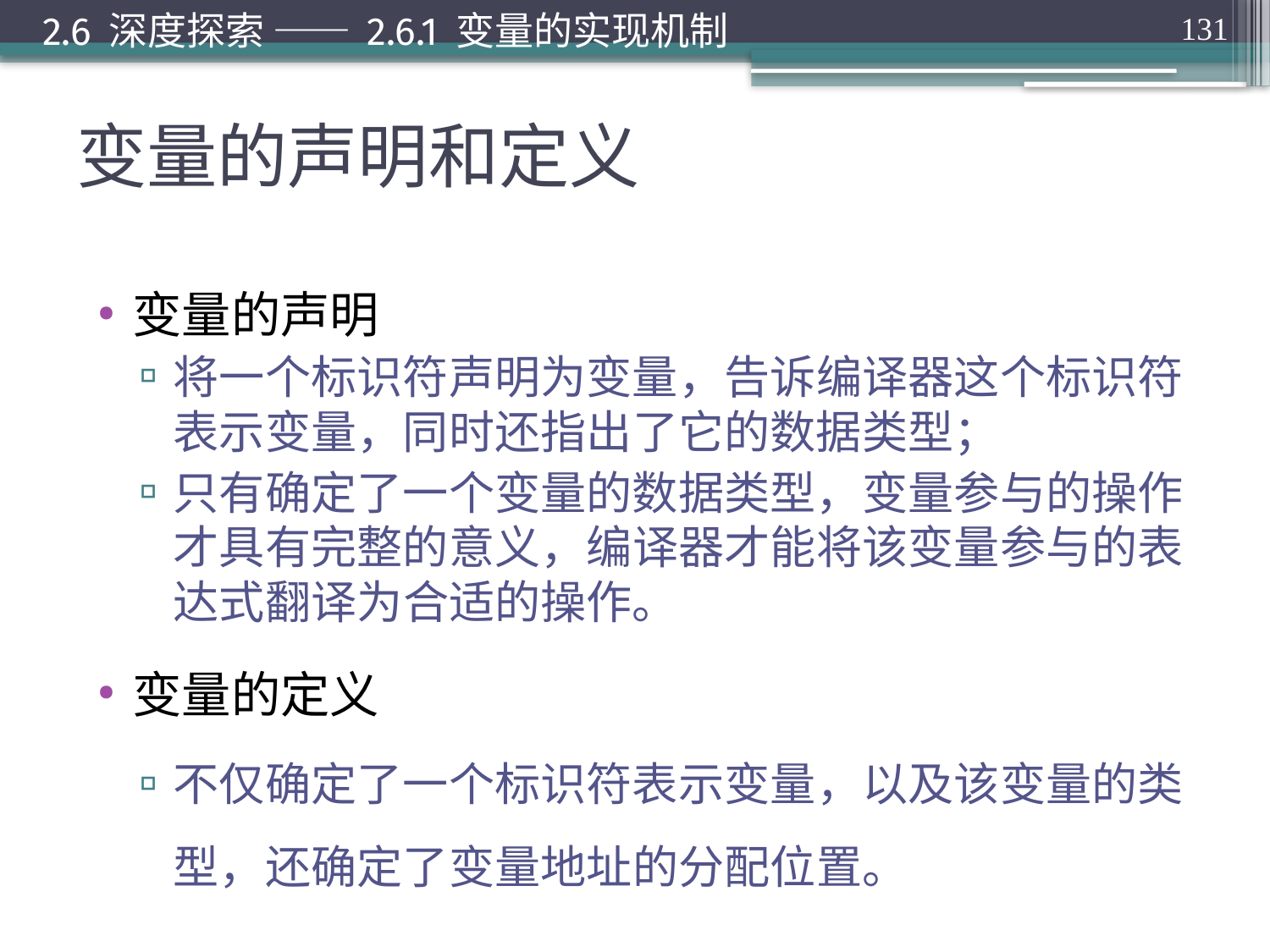

2.6 深度探索 —— 2.6.1 变量的实现机制
131
# 变量的声明和定义
变量的声明
将一个标识符声明为变量，告诉编译器这个标识符表示变量，同时还指出了它的数据类型；
只有确定了一个变量的数据类型，变量参与的操作才具有完整的意义，编译器才能将该变量参与的表达式翻译为合适的操作。
变量的定义
不仅确定了一个标识符表示变量，以及该变量的类型，还确定了变量地址的分配位置。